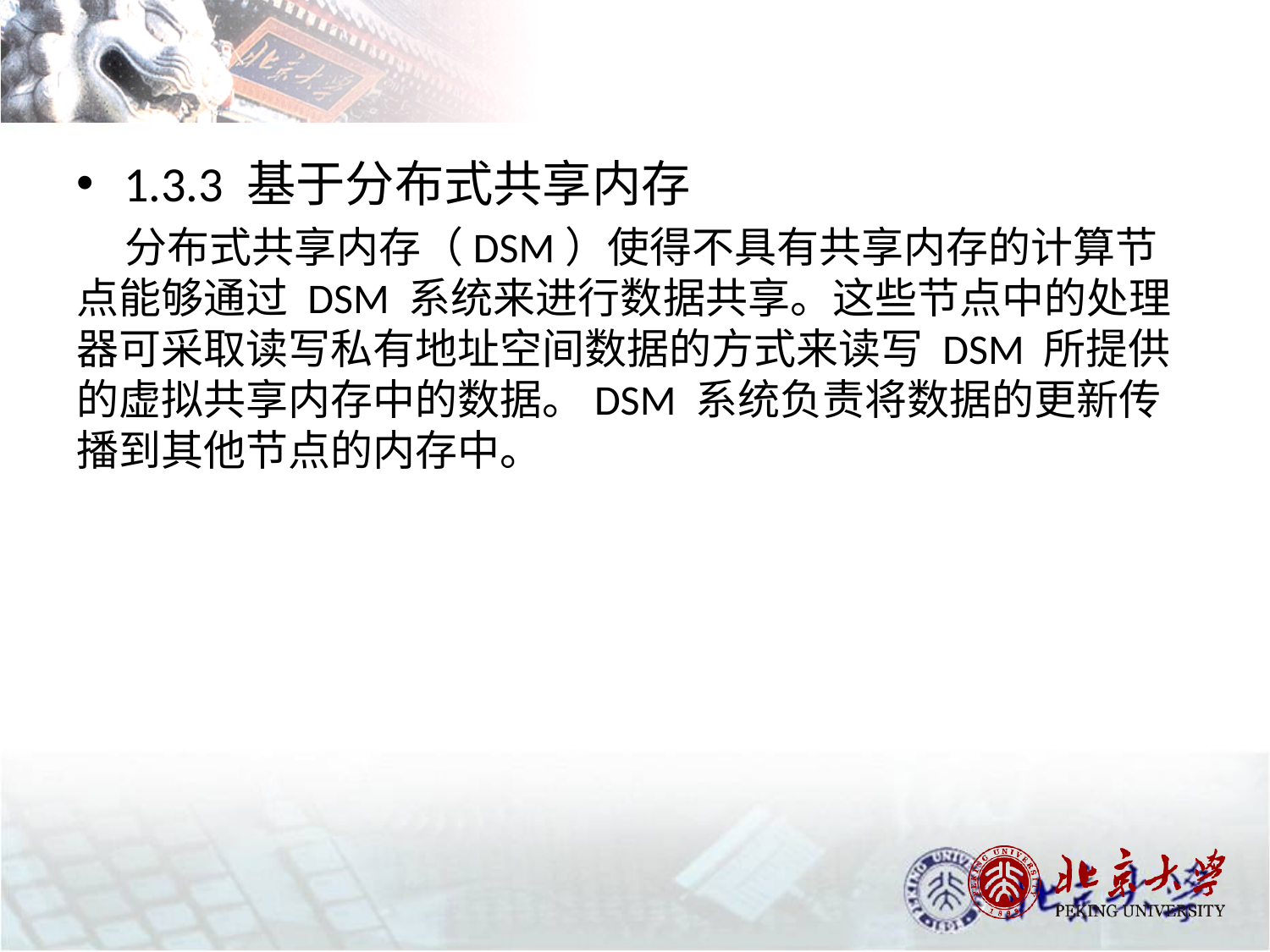

#
1.3.3 基于分布式共享内存
    分布式共享内存（DSM）使得不具有共享内存的计算节点能够通过 DSM 系统来进行数据共享。这些节点中的处理器可采取读写私有地址空间数据的方式来读写 DSM 所提供的虚拟共享内存中的数据。DSM 系统负责将数据的更新传播到其他节点的内存中。